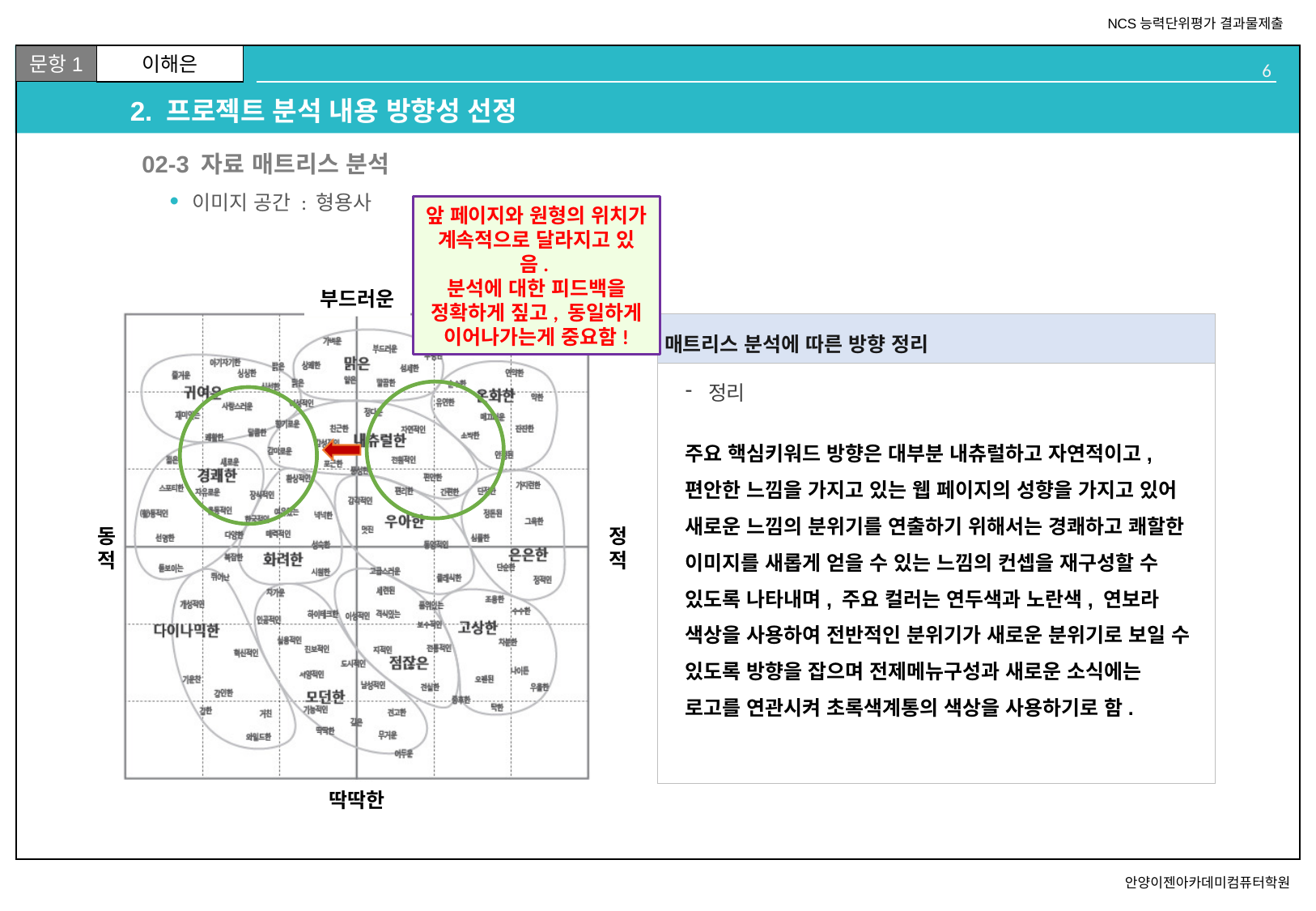

# 2. 프로젝트 분석 내용 방향성 선정
02
02-3 자료 매트리스 분석
이미지 공간 : 형용사
앞 페이지와 원형의 위치가 계속적으로 달라지고 있음.
분석에 대한 피드백을 정확하게 짚고, 동일하게 이어나가는게 중요함!
정리

주요 핵심키워드 방향은 대부분 내츄럴하고 자연적이고, 편안한 느낌을 가지고 있는 웹 페이지의 성향을 가지고 있어 새로운 느낌의 분위기를 연출하기 위해서는 경쾌하고 쾌할한 이미지를 새롭게 얻을 수 있는 느낌의 컨셉을 재구성할 수 있도록 나타내며, 주요 컬러는 연두색과 노란색, 연보라 색상을 사용하여 전반적인 분위기가 새로운 분위기로 보일 수 있도록 방향을 잡으며 전제메뉴구성과 새로운 소식에는 로고를 연관시켜 초록색계통의 색상을 사용하기로 함.